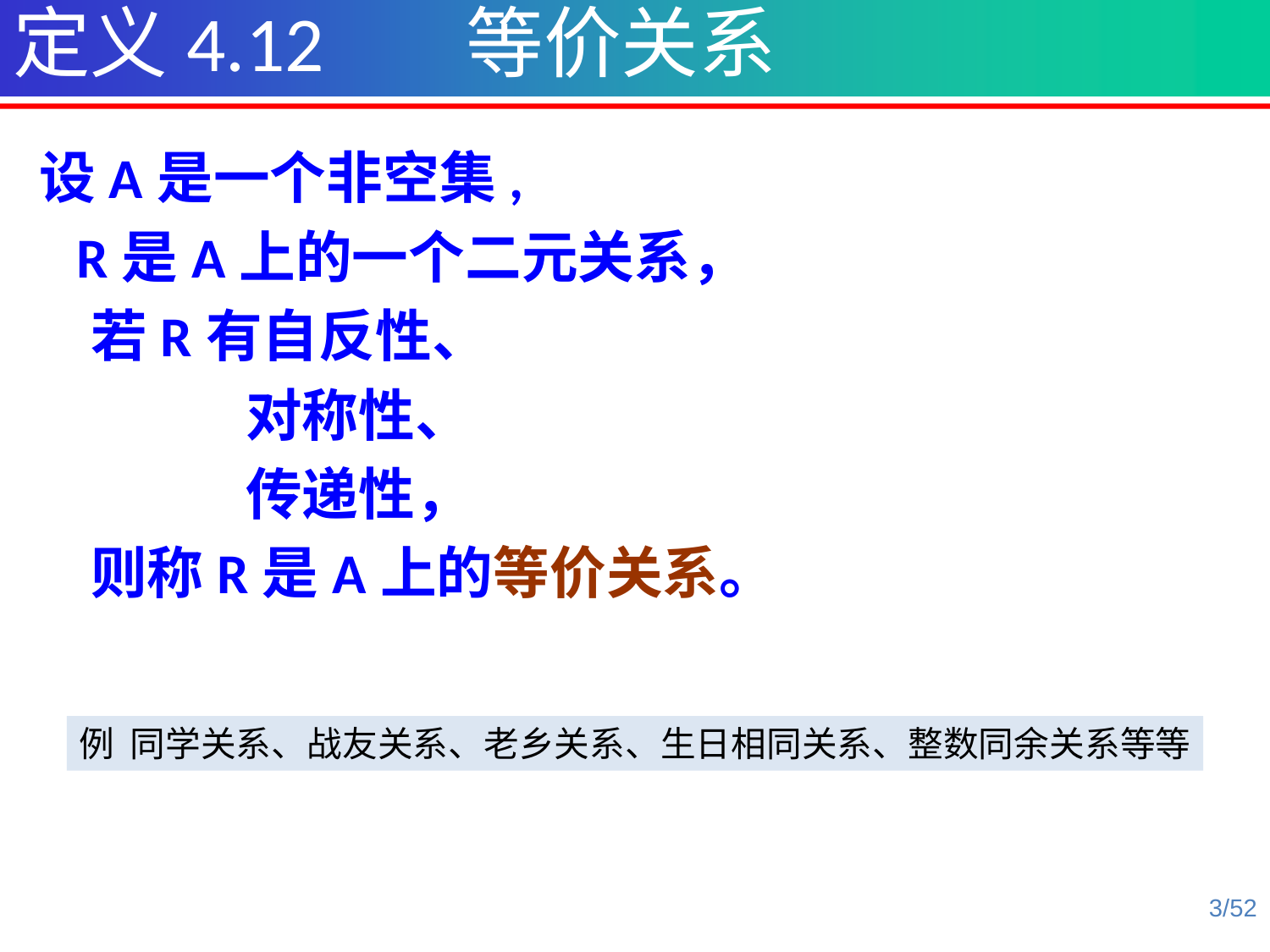

定义4.12       等价关系
 设A是一个非空集,
     R是A上的一个二元关系，
     若R有自反性、
                 对称性、
                 传递性，
     则称R是A上的等价关系。
例  同学关系、战友关系、老乡关系、生日相同关系、整数同余关系等等
3/52